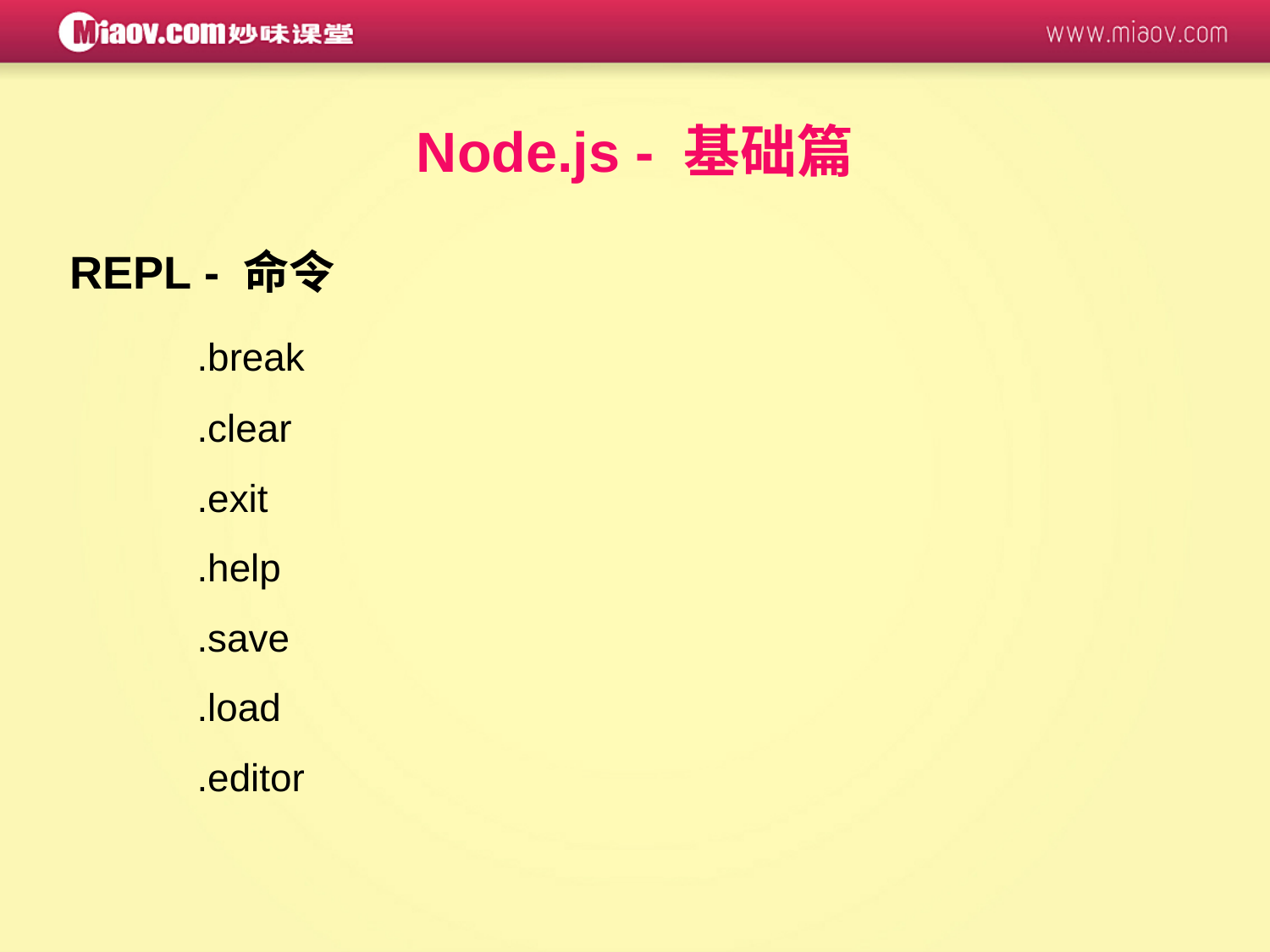

Node.js - 基础篇
REPL - 命令
	.break
	.clear
	.exit
	.help
	.save
	.load
	.editor